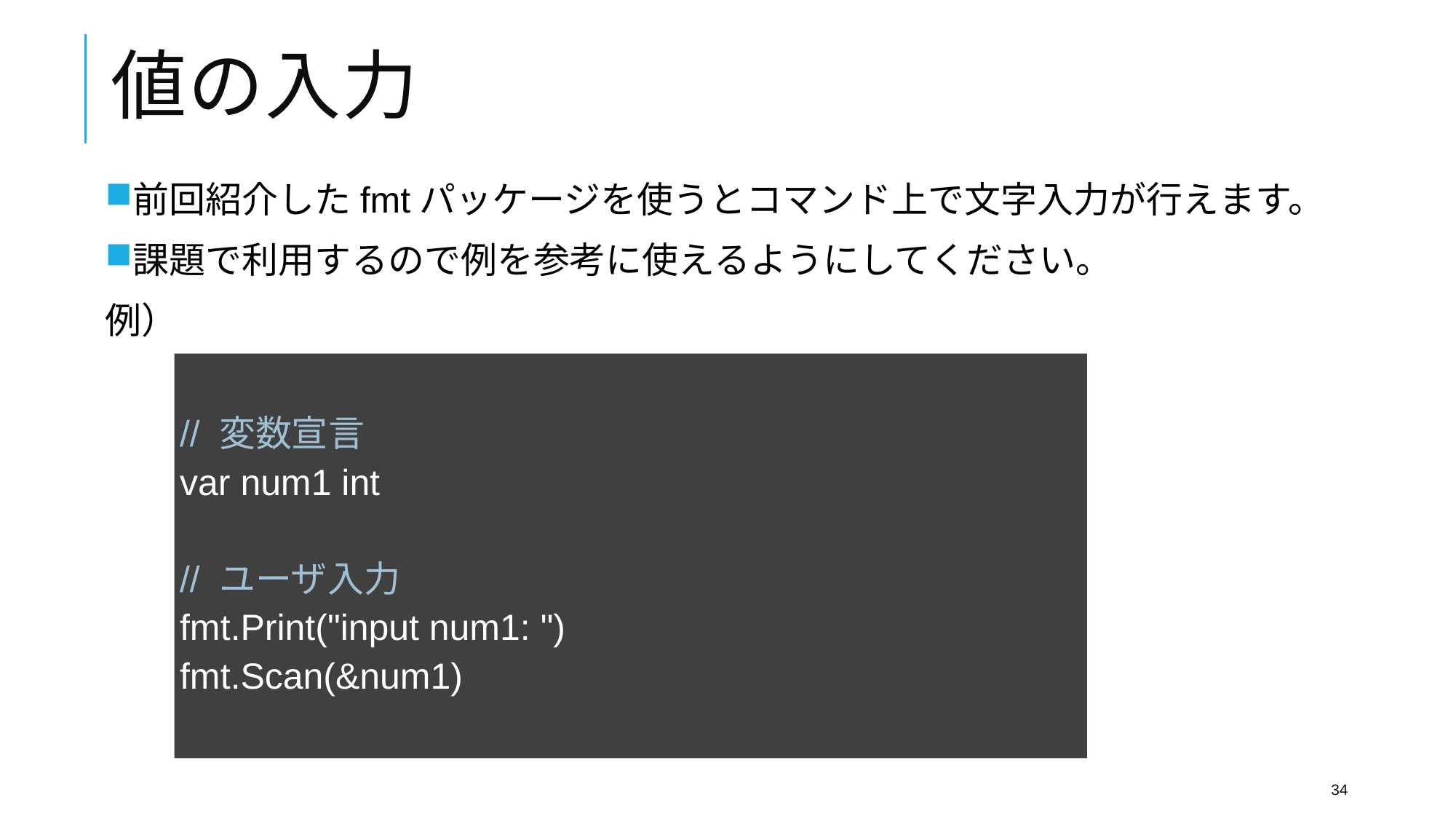

# 値の入力
前回紹介したfmtパッケージを使うとコマンド上で文字入力が行えます。
課題で利用するので例を参考に使えるようにしてください。
例）
// 変数宣言
var num1 int

// ユーザ入力
fmt.Print("input num1: ")
fmt.Scan(&num1)
34